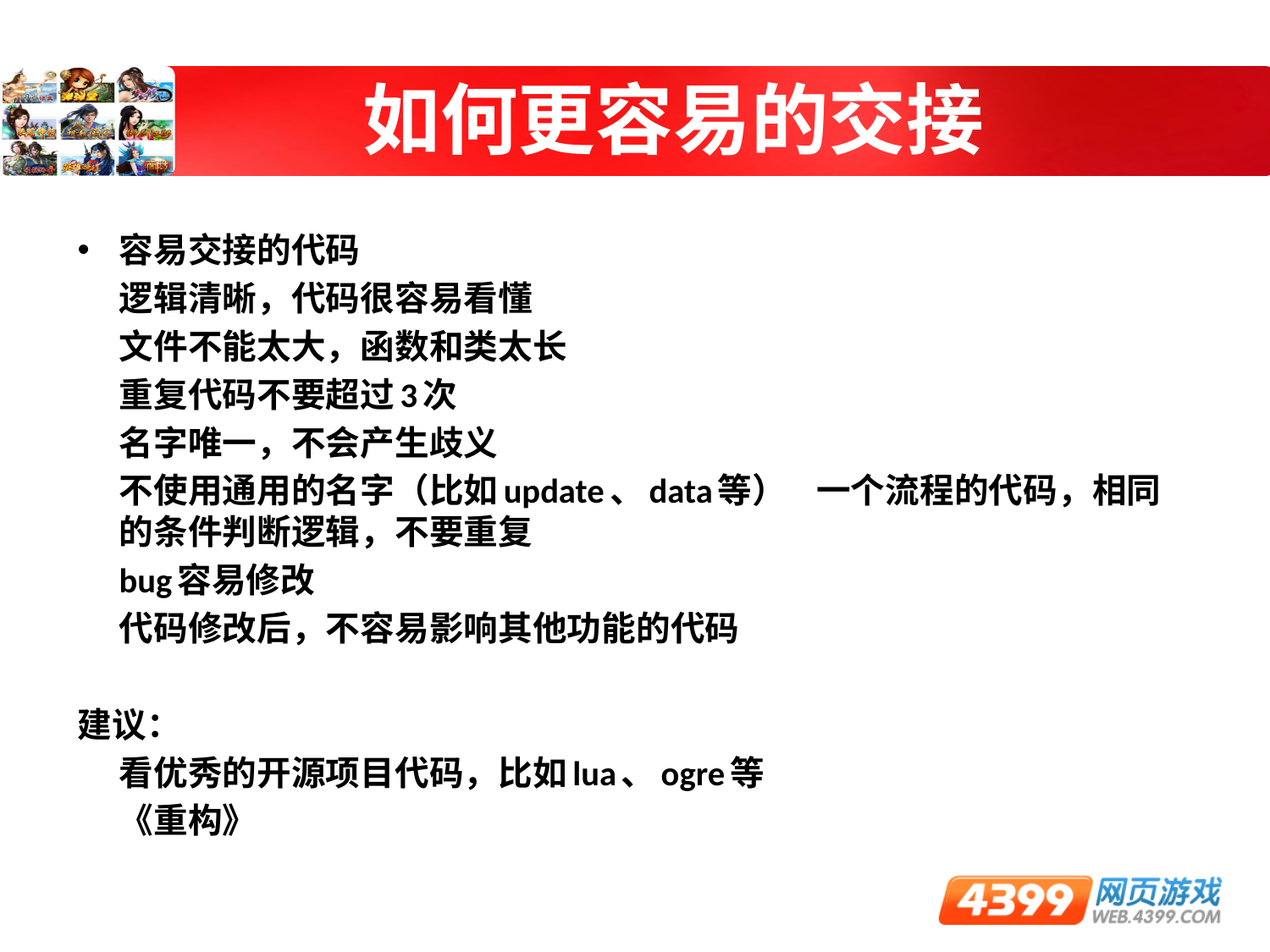

# 如何更容易的交接
容易交接的代码
 		逻辑清晰，代码很容易看懂
		文件不能太大，函数和类太长
		重复代码不要超过3次
		名字唯一，不会产生歧义
		不使用通用的名字（比如update、data等）	一个流程的代码，相同的条件判断逻辑，不要重复
		bug容易修改
		代码修改后，不容易影响其他功能的代码

建议：
		看优秀的开源项目代码，比如lua、ogre等
		《重构》